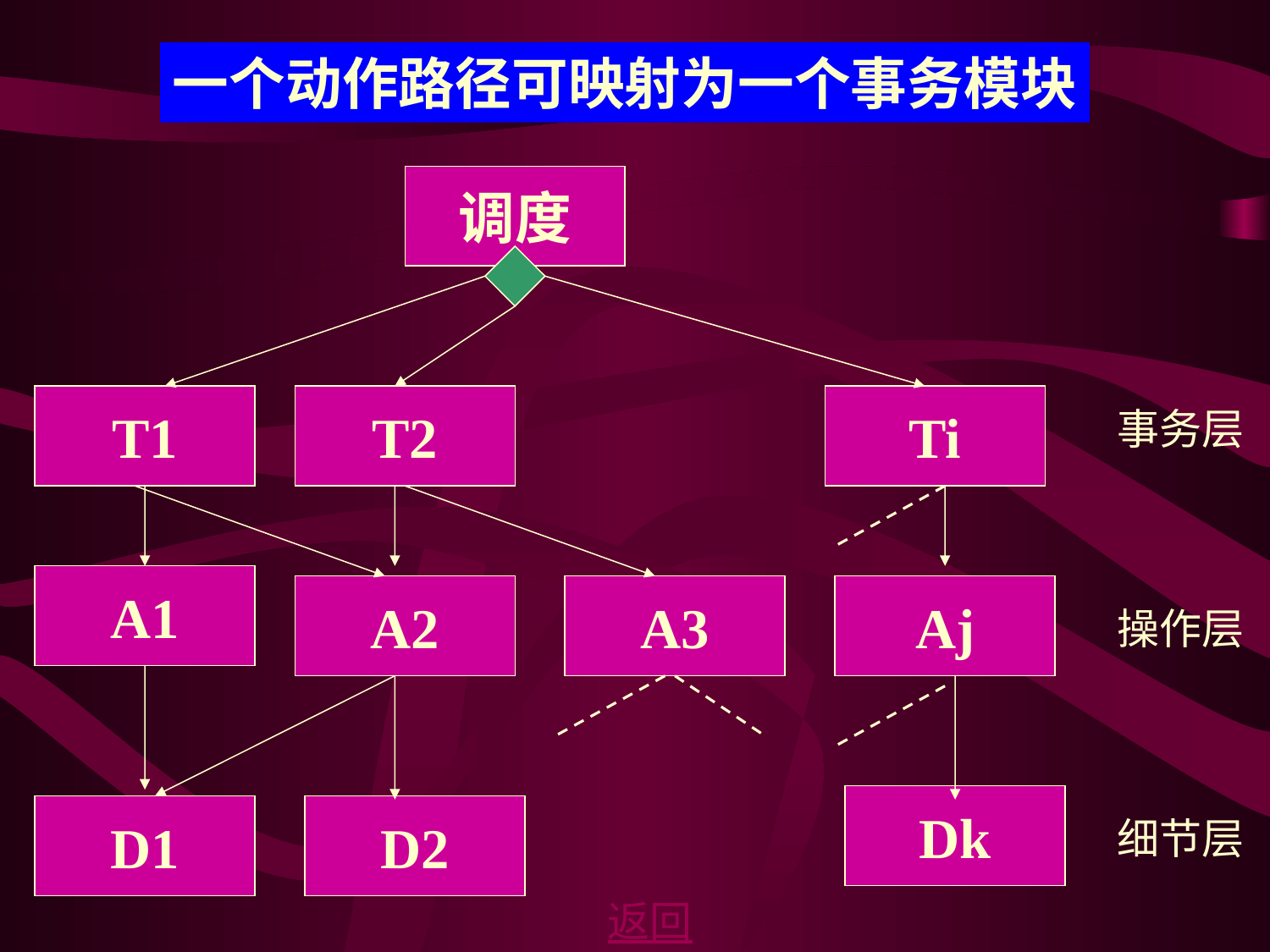

# 动作分支的典型结构
一个动作路径可映射为一个事务模块
调度

T1
T2
Ti
事务层

A1
A2
A3
Aj
操作层

Dk
D1
D2
细节层

122
返回